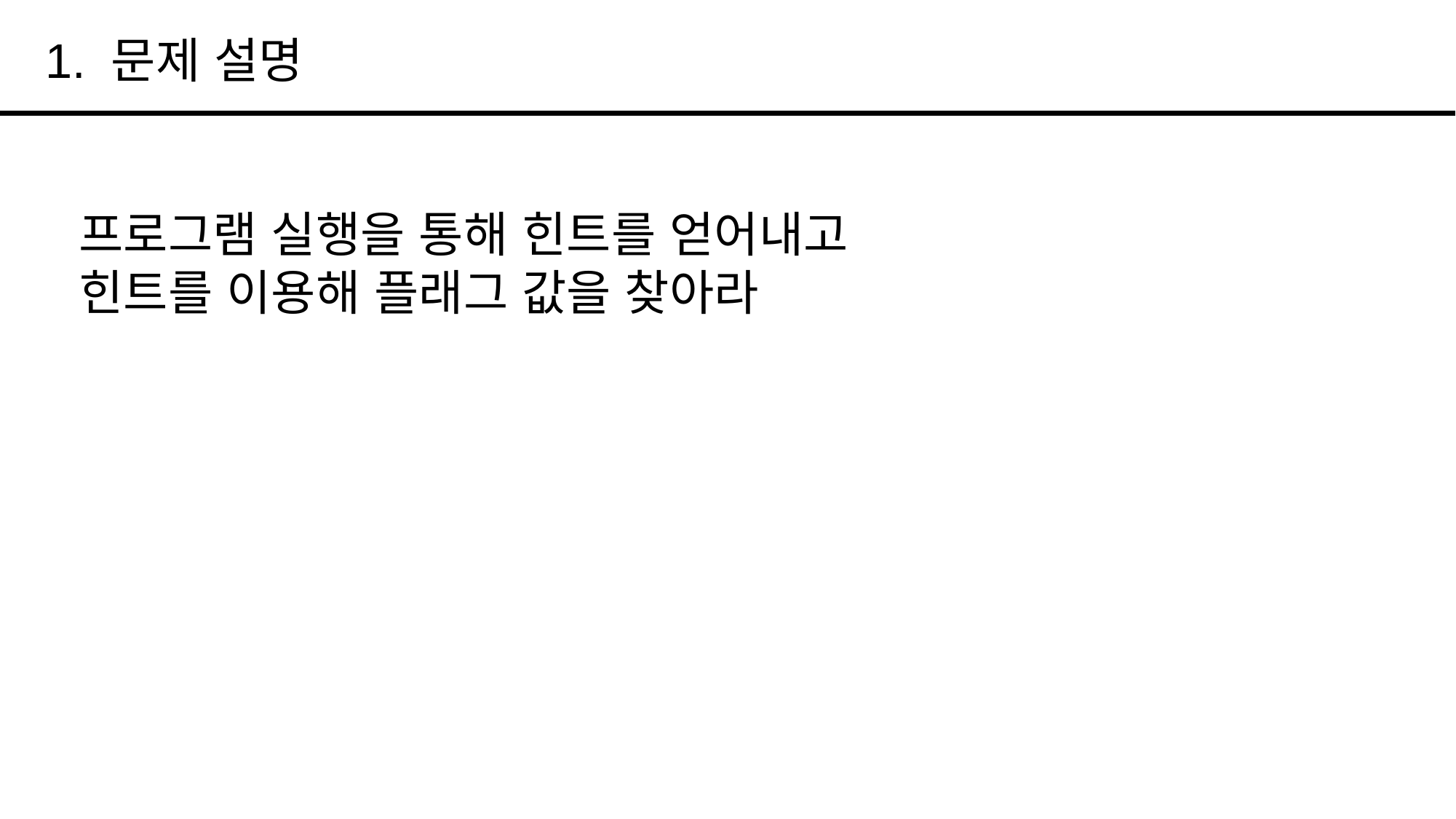

1. 문제 설명
프로그램 실행을 통해 힌트를 얻어내고 힌트를 이용해 플래그 값을 찾아라